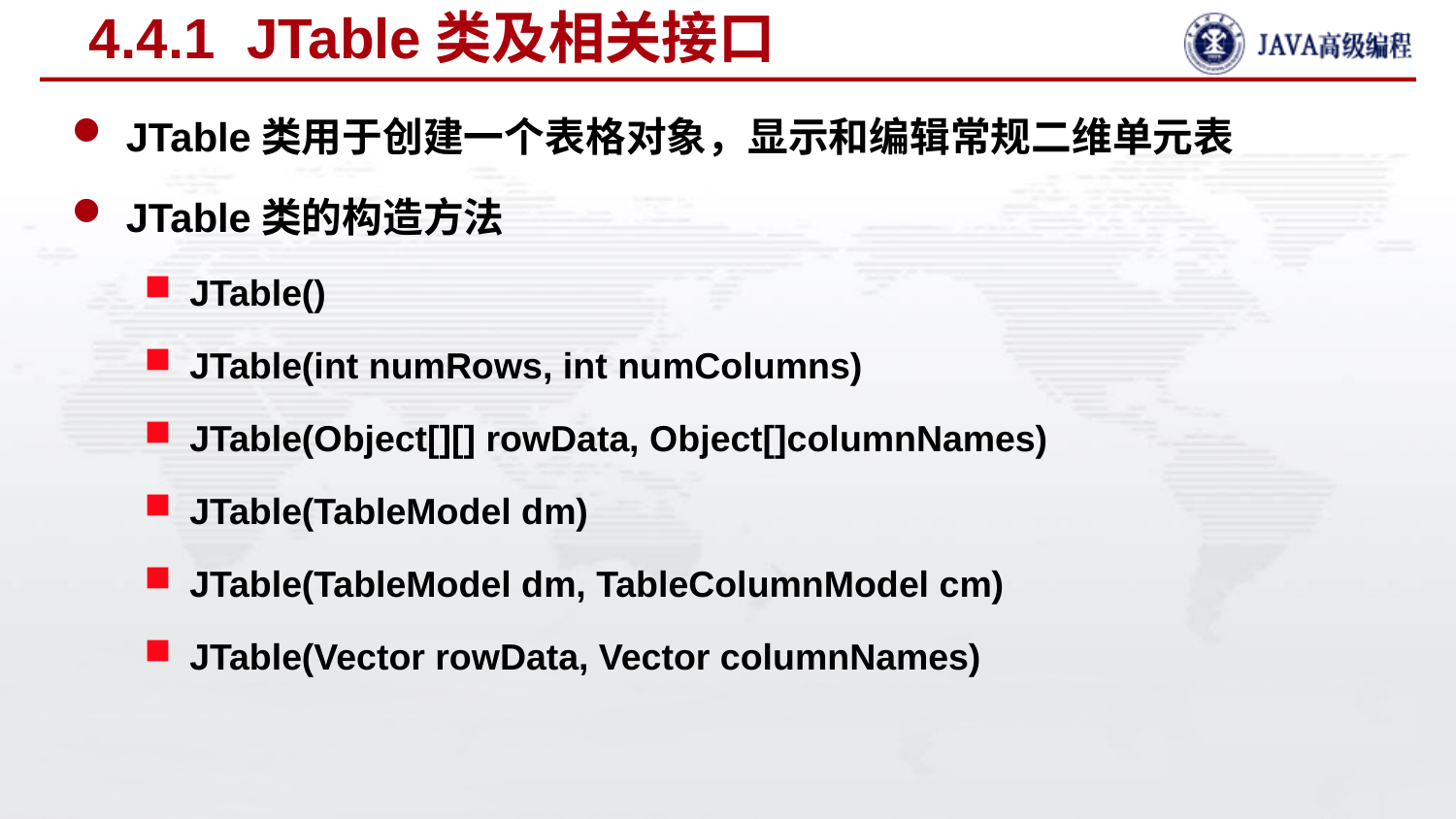

# 4.4.1  JTable类及相关接口
JTable类用于创建一个表格对象，显示和编辑常规二维单元表
JTable类的构造方法
JTable()
JTable(int numRows, int numColumns)
JTable(Object[][] rowData, Object[]columnNames)
JTable(TableModel dm)
JTable(TableModel dm, TableColumnModel cm)
JTable(Vector rowData, Vector columnNames)